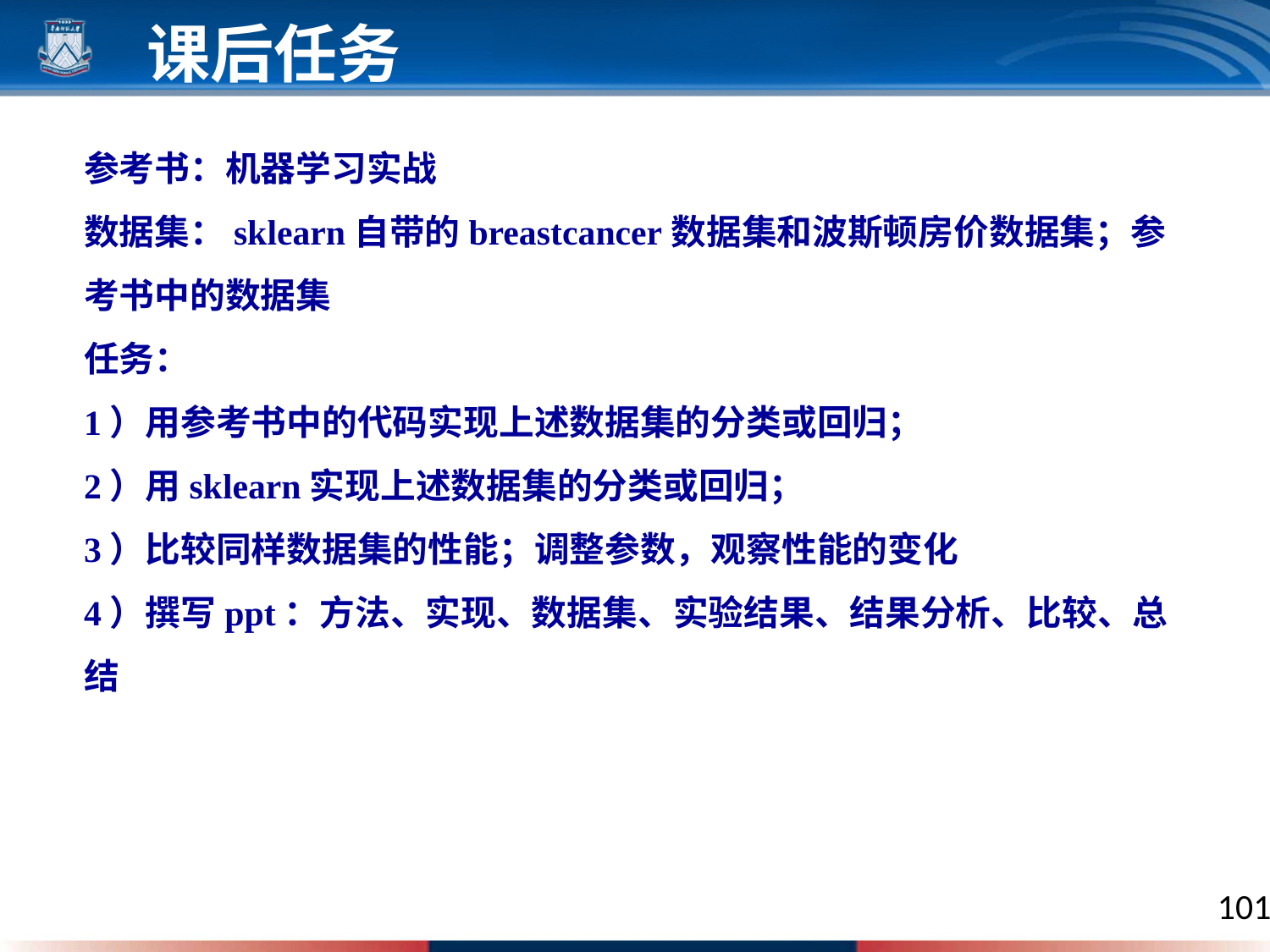

课后任务
参考书：机器学习实战
数据集：sklearn自带的breastcancer数据集和波斯顿房价数据集；参考书中的数据集
任务：
1）用参考书中的代码实现上述数据集的分类或回归；
2）用sklearn实现上述数据集的分类或回归；
3）比较同样数据集的性能；调整参数，观察性能的变化
4）撰写ppt：方法、实现、数据集、实验结果、结果分析、比较、总结